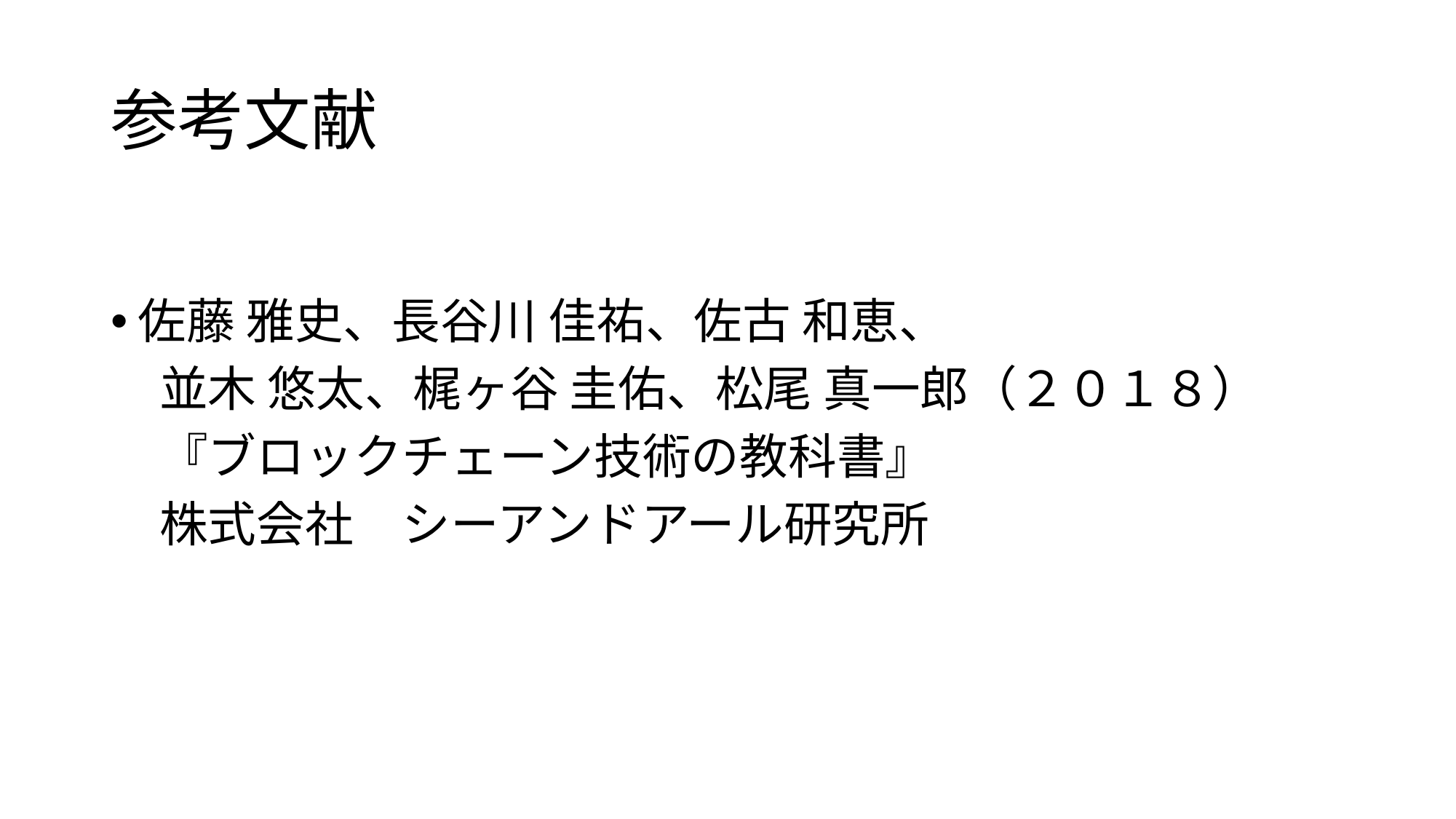

# 参考文献

佐藤 雅史、長谷川 佳祐、佐古 和恵、
　並木 悠太、梶ヶ谷 圭佑、松尾 真一郎（２０１８）
　『ブロックチェーン技術の教科書』
　株式会社　シーアンドアール研究所